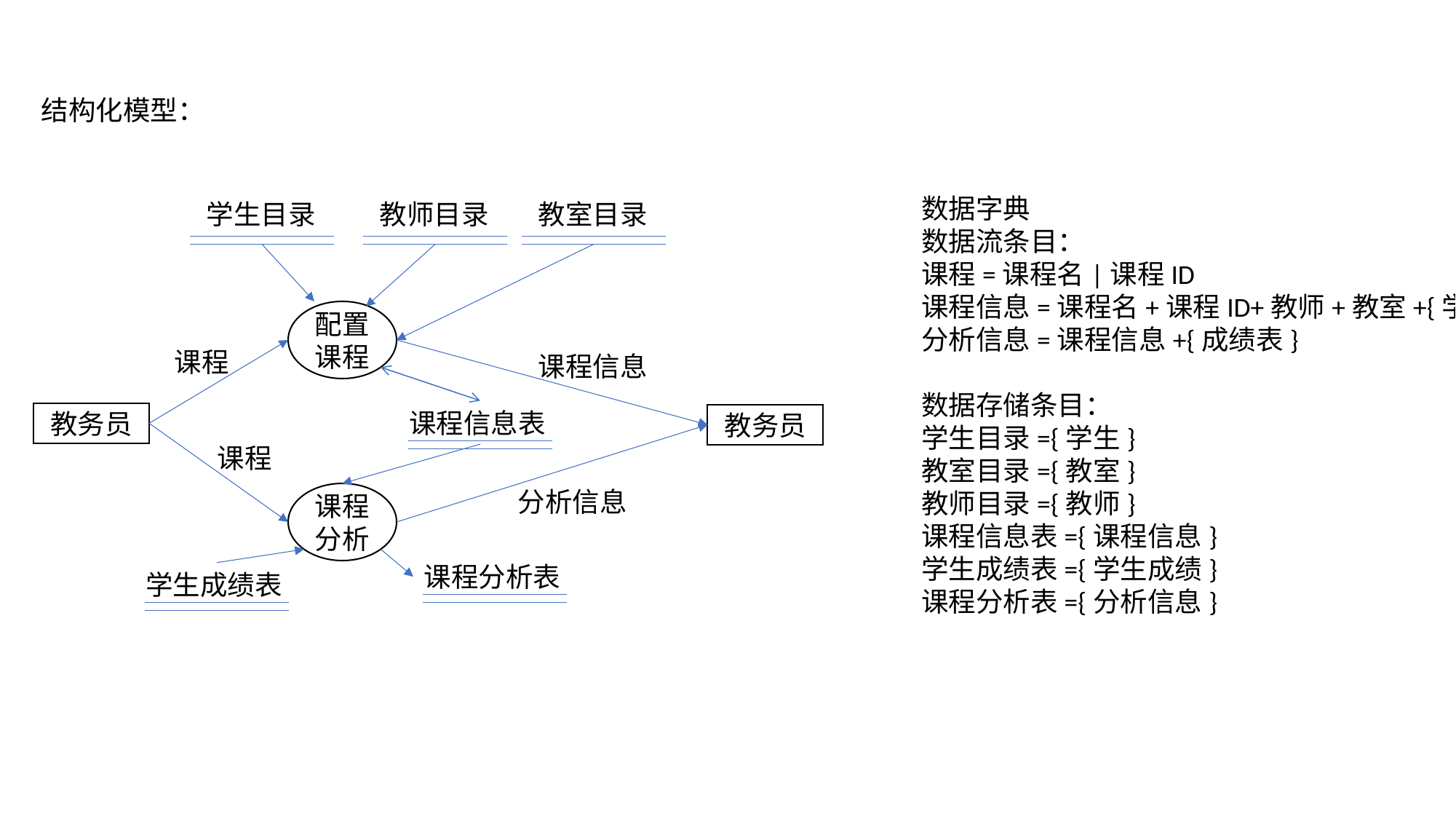

结构化模型：
数据字典
数据流条目：
课程=课程名|课程ID
课程信息=课程名+课程ID+教师+教室+{学生}
分析信息=课程信息+{成绩表}

数据存储条目：
学生目录={学生}
教室目录={教室}
教师目录={教师}
课程信息表={课程信息}
学生成绩表={学生成绩}
课程分析表={分析信息}

学生目录
教师目录
教室目录
配置课程
课程
课程信息
课程信息表
教务员
教务员
课程
分析信息
课程分析
课程分析表
学生成绩表